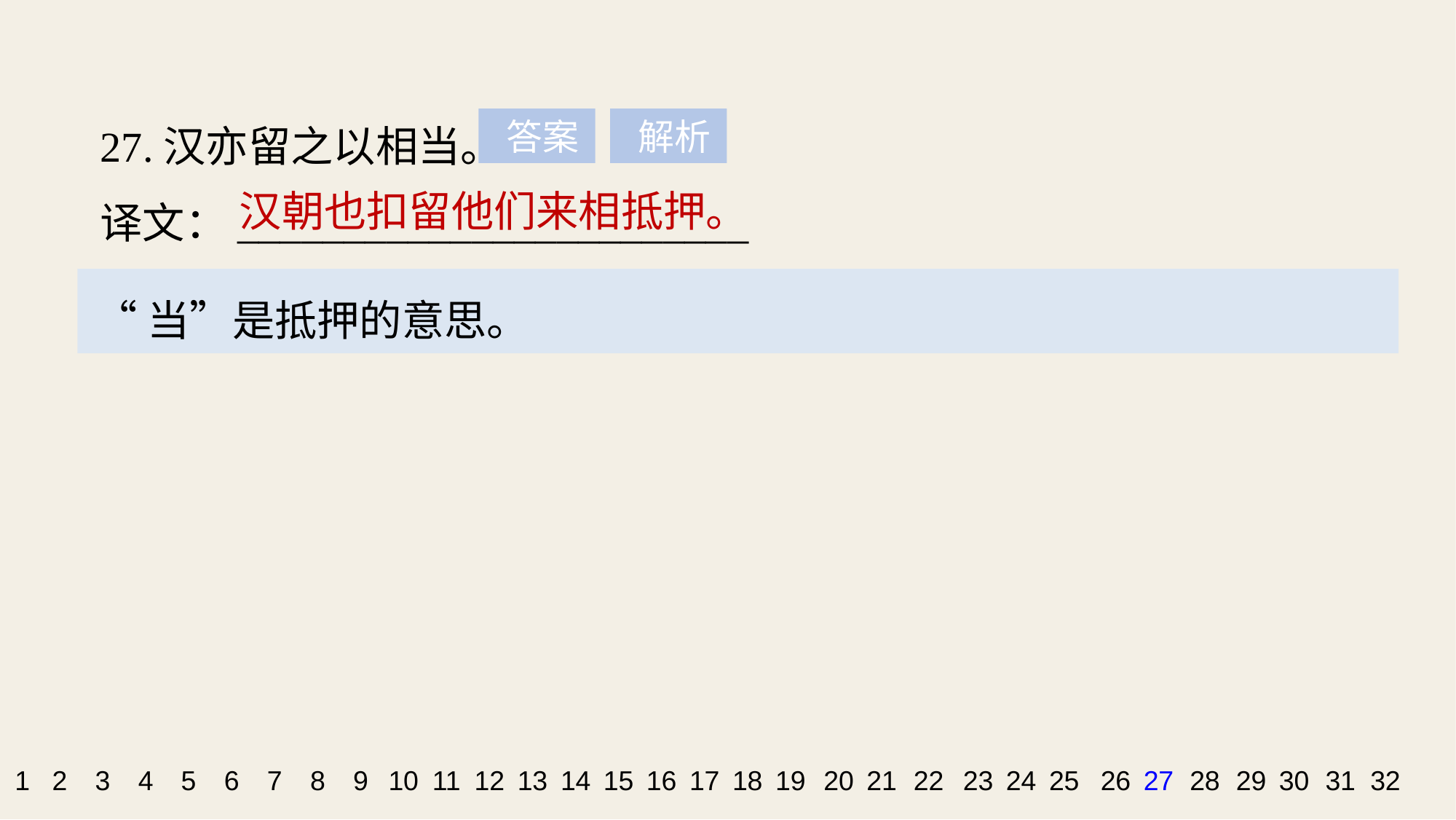

27.汉亦留之以相当。
译文：________________________
 答案
 解析
汉朝也扣留他们来相抵押。
“当”是抵押的意思。

1
2
3
4
5
6
7
8
9
10
11
12
13
14
15
16
17
18
19
20
21
22
23
24
25
26
27
28
29
30
31
32